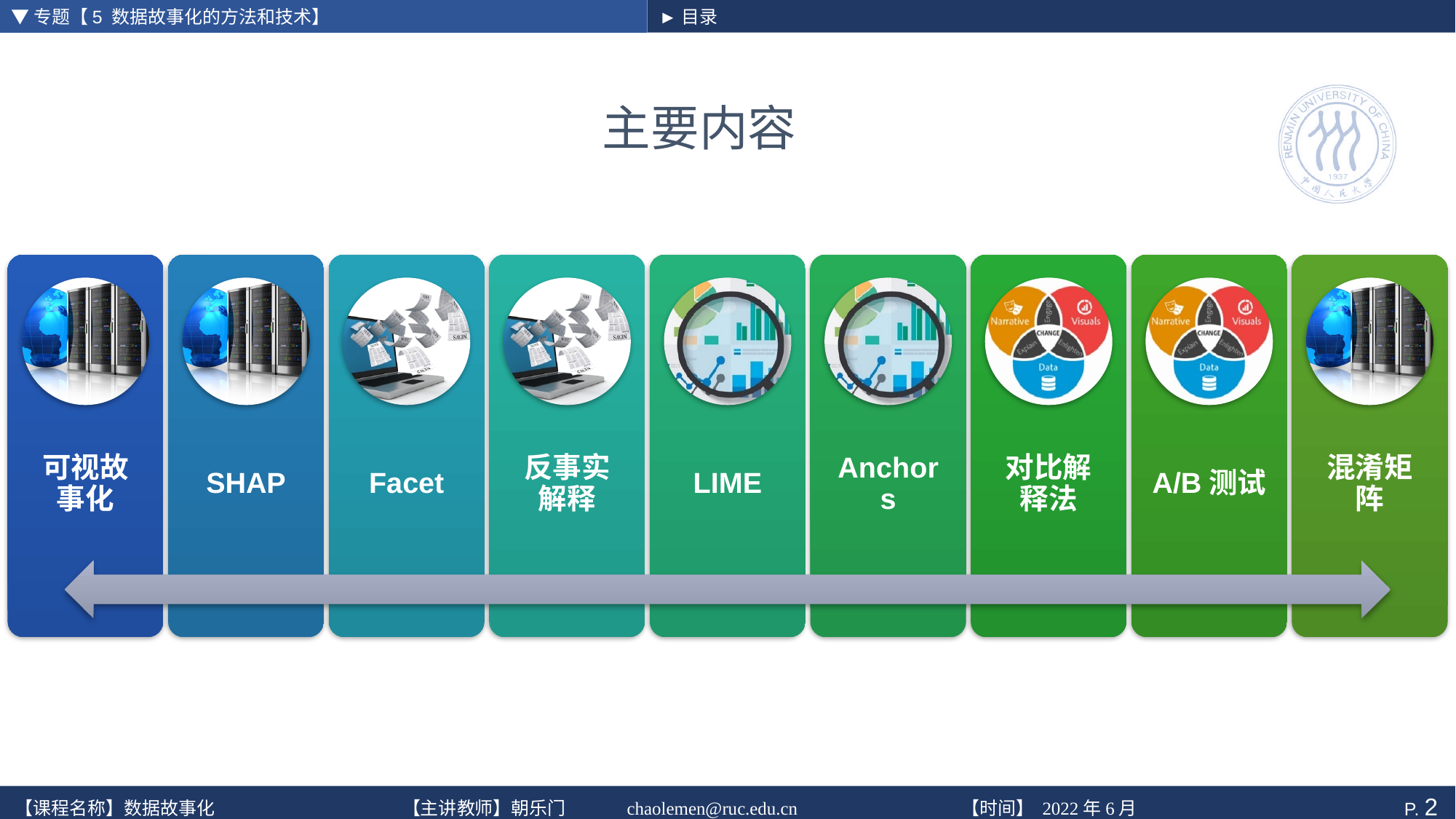

▼专题【5 数据故事化的方法和技术】
►目录
# 主要内容
可视故事化
SHAP
Facet
反事实解释
LIME
Anchors
对比解释法
A/B测试
混淆矩阵